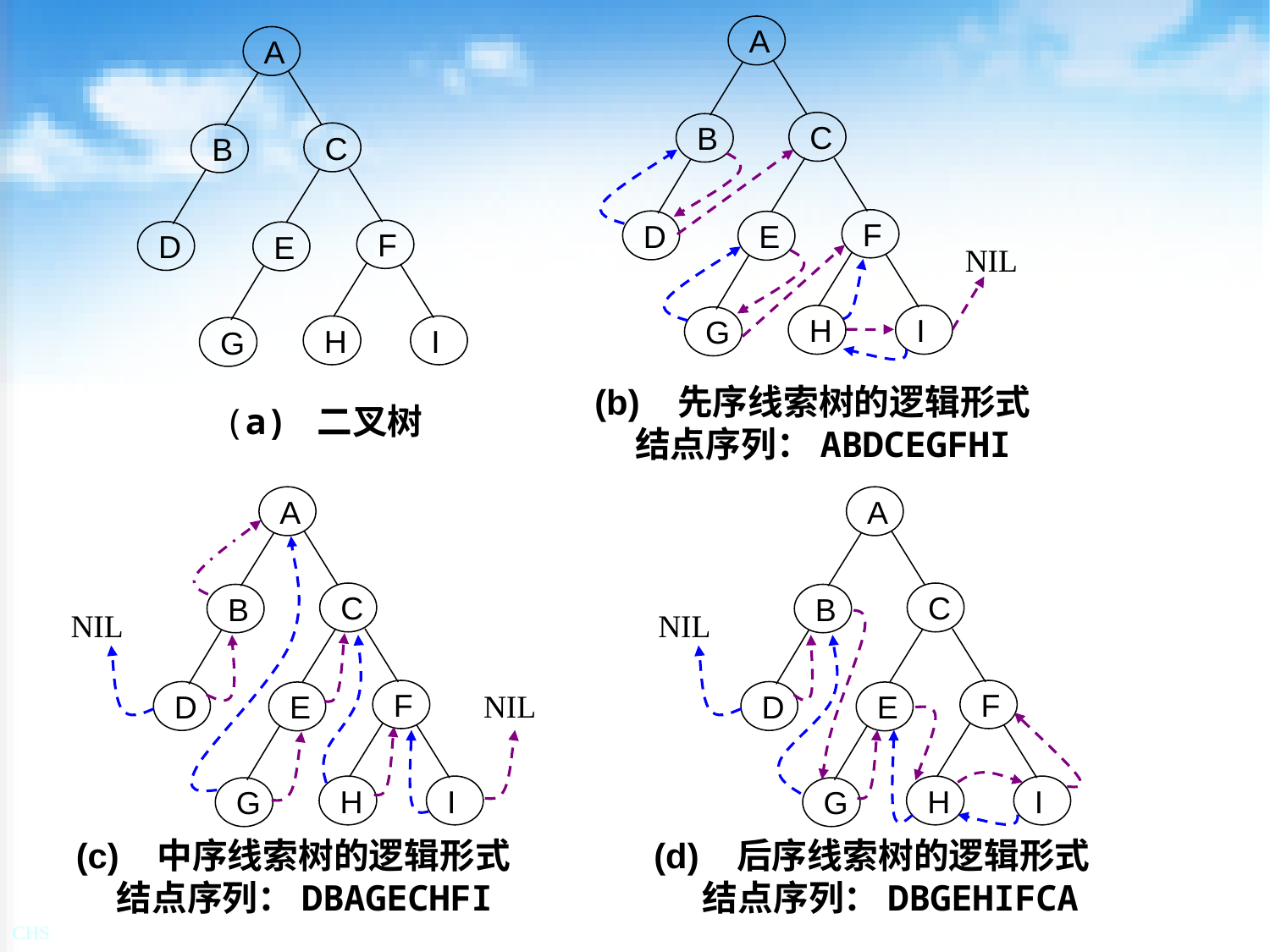

A

C
B

F
D
E

H
I
G

NIL

A

C
B

F
D
E

H
I
G
(b)   先序线索树的逻辑形式
    结点序列：ABDCEGFHI
(a) 二叉树
A

C
B

F
D
E

H
I
G

NIL

NIL

A

C
B

F
D
E

H
I
G
NIL

(c)   中序线索树的逻辑形式
    结点序列：DBAGECHFI
(d)   后序线索树的逻辑形式
     结点序列：DBGEHIFCA